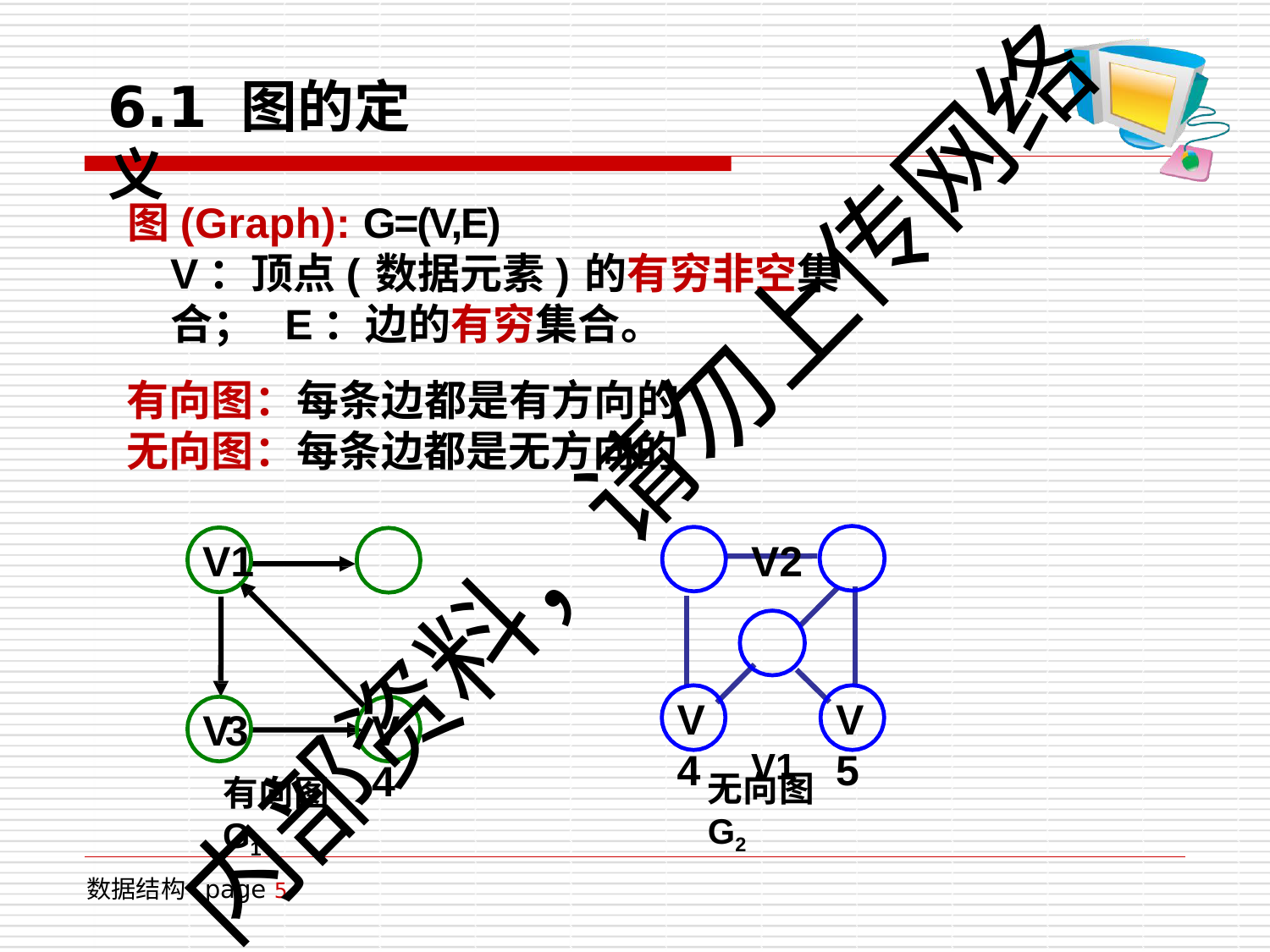

# 6.1 图的定义

图(Graph): G=(V,E)
V：顶点(数据元素)的有穷非空集合；  E：边的有穷集合。
有向图：每条边都是有方向的 无向图：每条边都是无方向的
V1	V2	V1		V2  V3
内部资料，请勿上传网络

V3
有向图G1

V4
V5

V4

无向图G2

数据结构 page 5